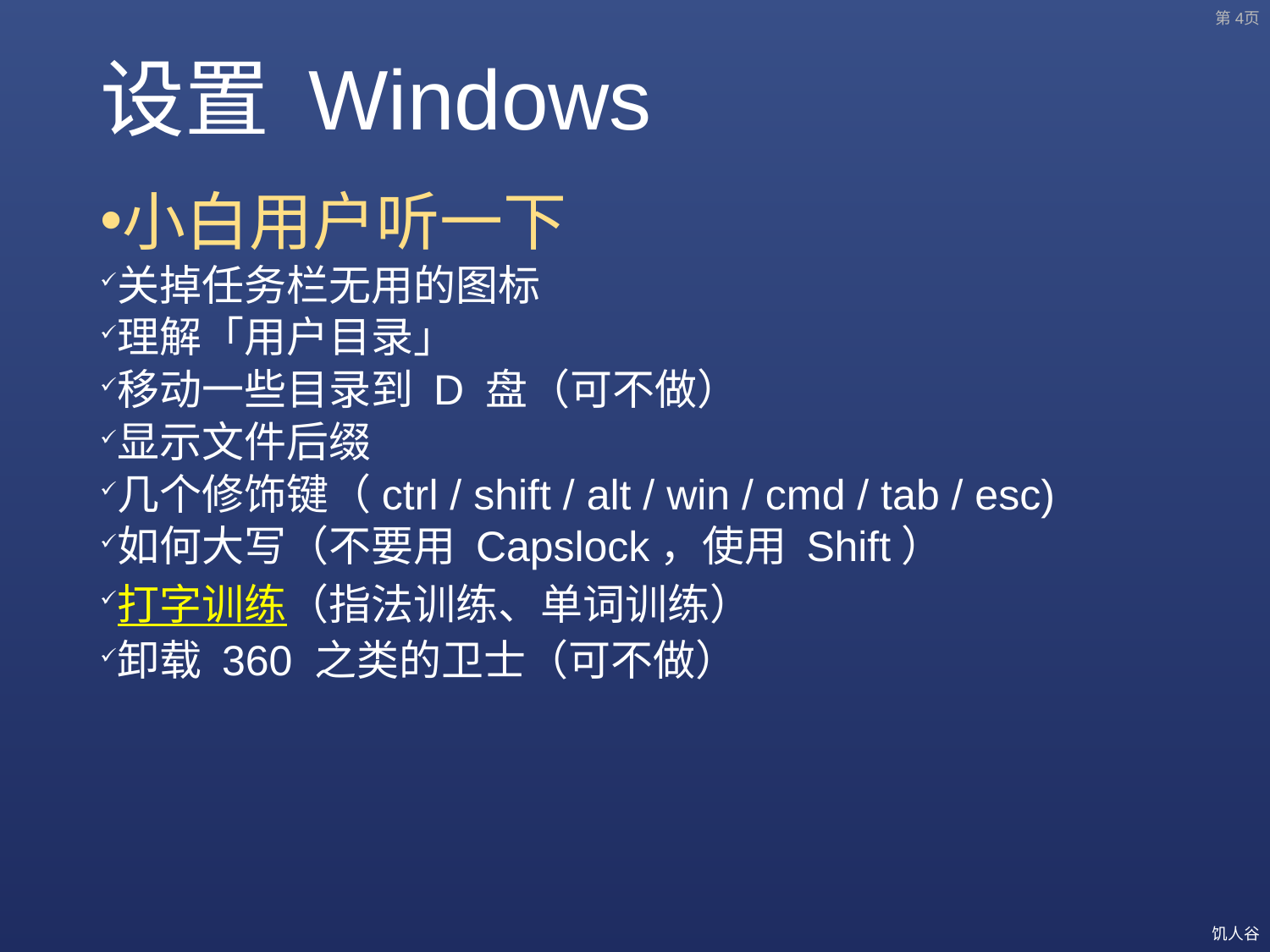

第4页
# 设置 Windows
小白用户听一下
关掉任务栏无用的图标
理解「用户目录」
移动一些目录到 D 盘（可不做）
显示文件后缀
几个修饰键（ctrl / shift / alt / win / cmd / tab / esc)
如何大写（不要用 Capslock，使用 Shift）
打字训练（指法训练、单词训练）
卸载 360 之类的卫士（可不做）
饥人谷